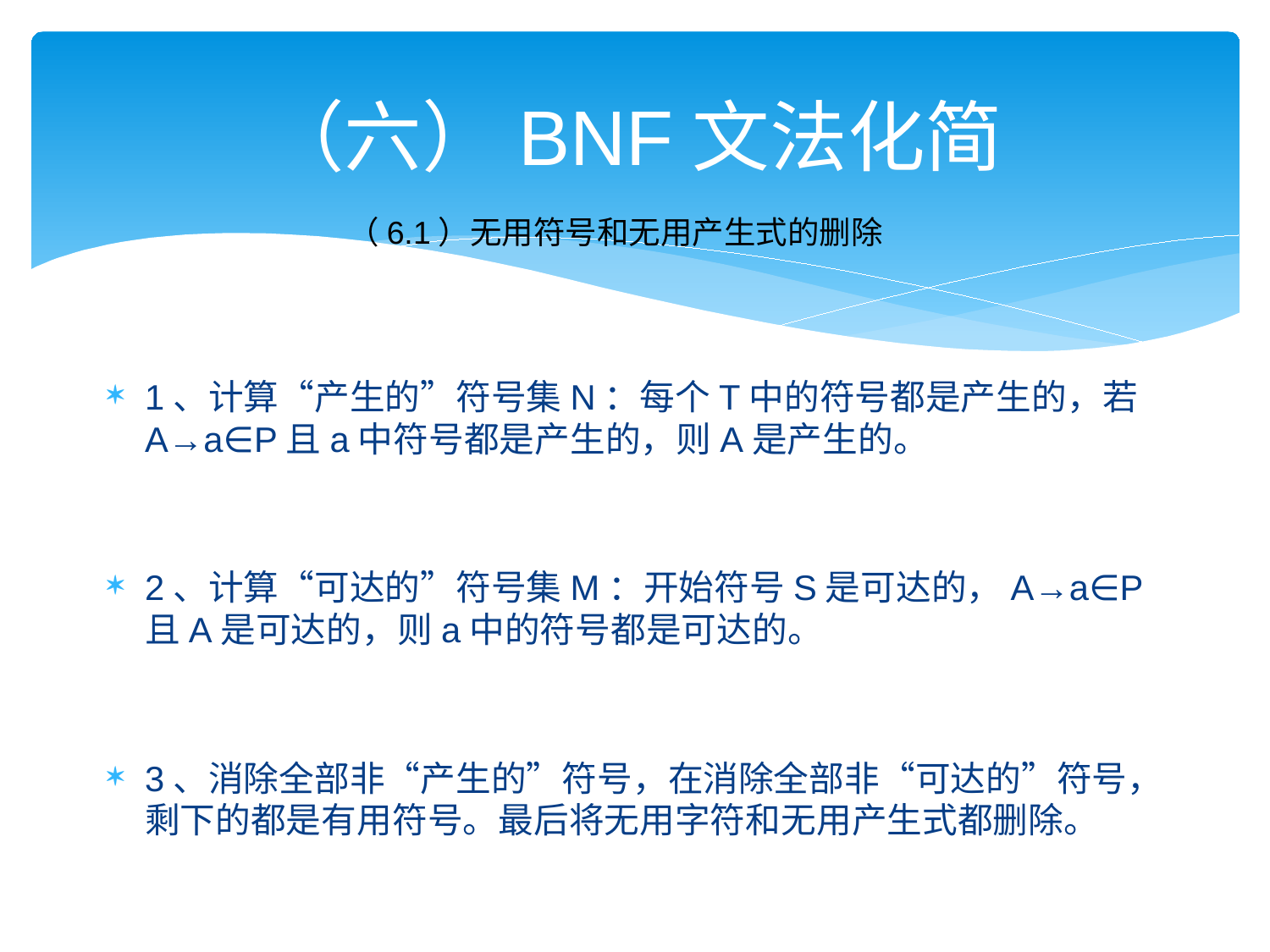

# （六）BNF文法化简
（6.1）无用符号和无用产生式的删除

1、计算“产生的”符号集N：每个T中的符号都是产生的，若A→a∈P且a中符号都是产生的，则A是产生的。

2、计算“可达的”符号集M：开始符号S是可达的，A→a∈P且A是可达的，则a中的符号都是可达的。

3、消除全部非“产生的”符号，在消除全部非“可达的”符号，剩下的都是有用符号。最后将无用字符和无用产生式都删除。